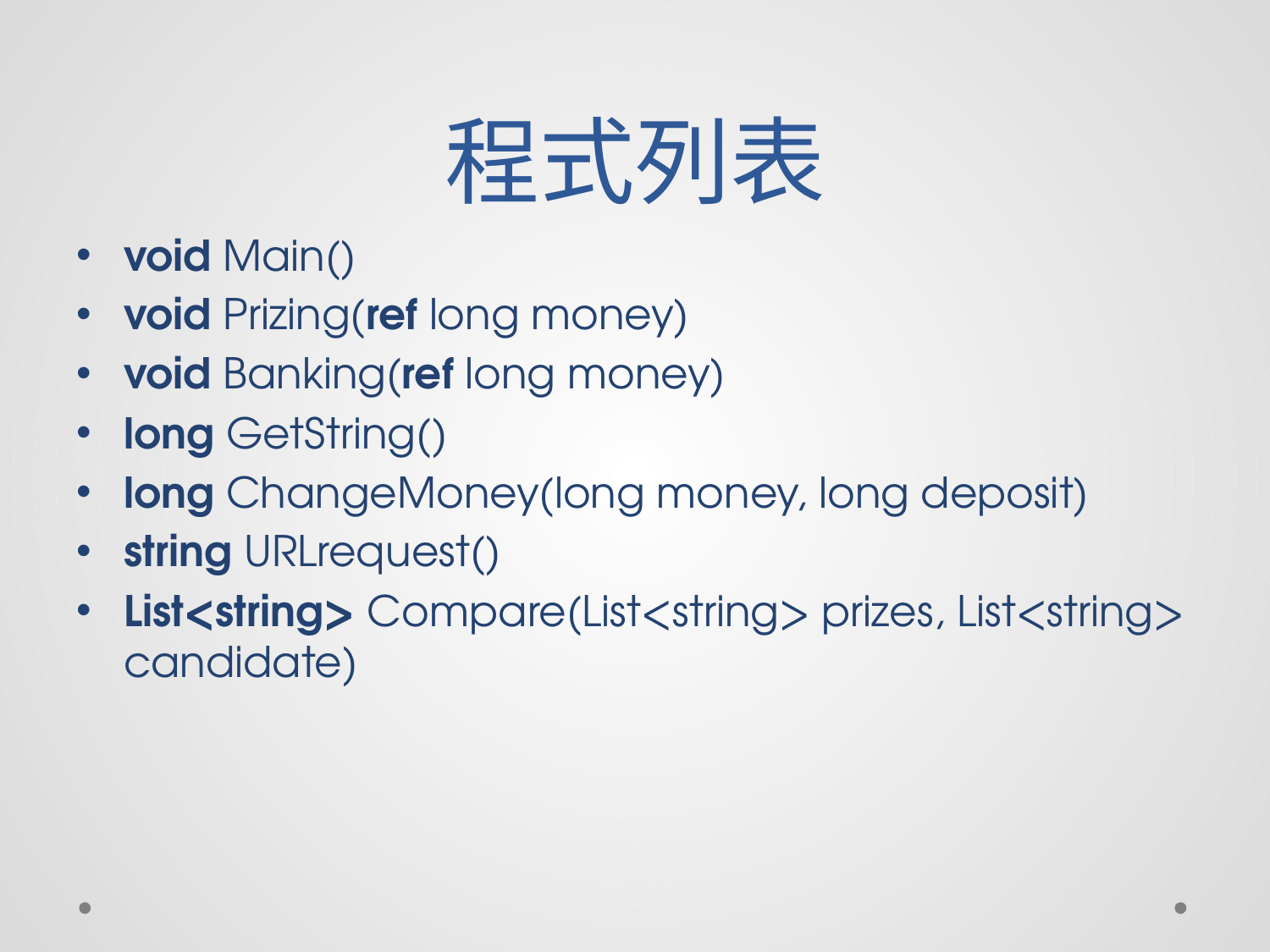

# 程式列表
void Main()
void Prizing(ref long money)
void Banking(ref long money)
long GetString()
long ChangeMoney(long money, long deposit)
string URLrequest()
List<string> Compare(List<string> prizes, List<string> candidate)